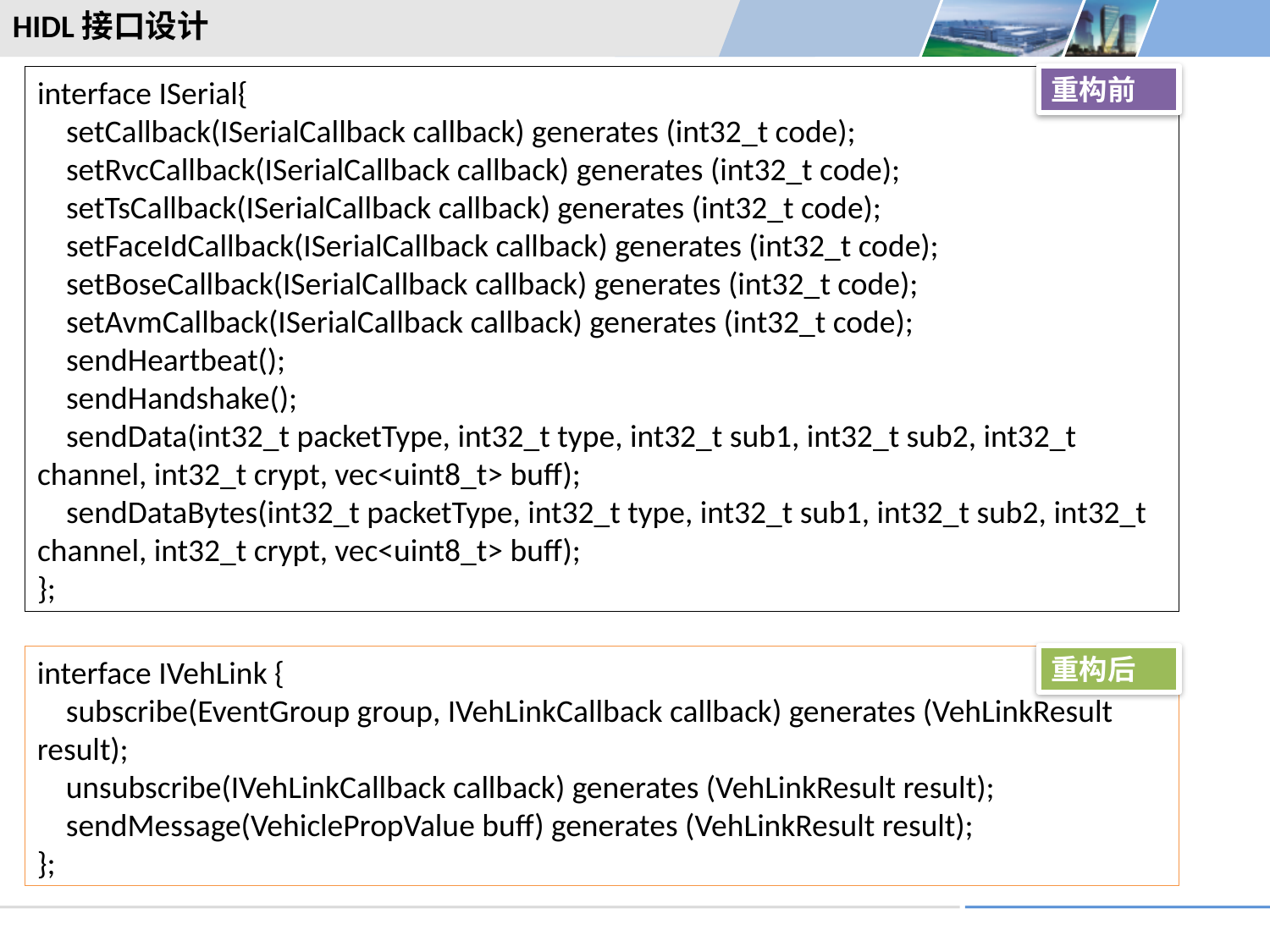

HIDL接口设计
重构前
interface ISerial{
    setCallback(ISerialCallback callback) generates (int32_t code);
    setRvcCallback(ISerialCallback callback) generates (int32_t code);
    setTsCallback(ISerialCallback callback) generates (int32_t code);
    setFaceIdCallback(ISerialCallback callback) generates (int32_t code);
    setBoseCallback(ISerialCallback callback) generates (int32_t code);
    setAvmCallback(ISerialCallback callback) generates (int32_t code);
    sendHeartbeat();
    sendHandshake();
    sendData(int32_t packetType, int32_t type, int32_t sub1, int32_t sub2, int32_t channel, int32_t crypt, vec<uint8_t> buff);
    sendDataBytes(int32_t packetType, int32_t type, int32_t sub1, int32_t sub2, int32_t channel, int32_t crypt, vec<uint8_t> buff);
};

重构后
interface IVehLink {
    subscribe(EventGroup group, IVehLinkCallback callback) generates (VehLinkResult result);
    unsubscribe(IVehLinkCallback callback) generates (VehLinkResult result);
    sendMessage(VehiclePropValue buff) generates (VehLinkResult result);
};